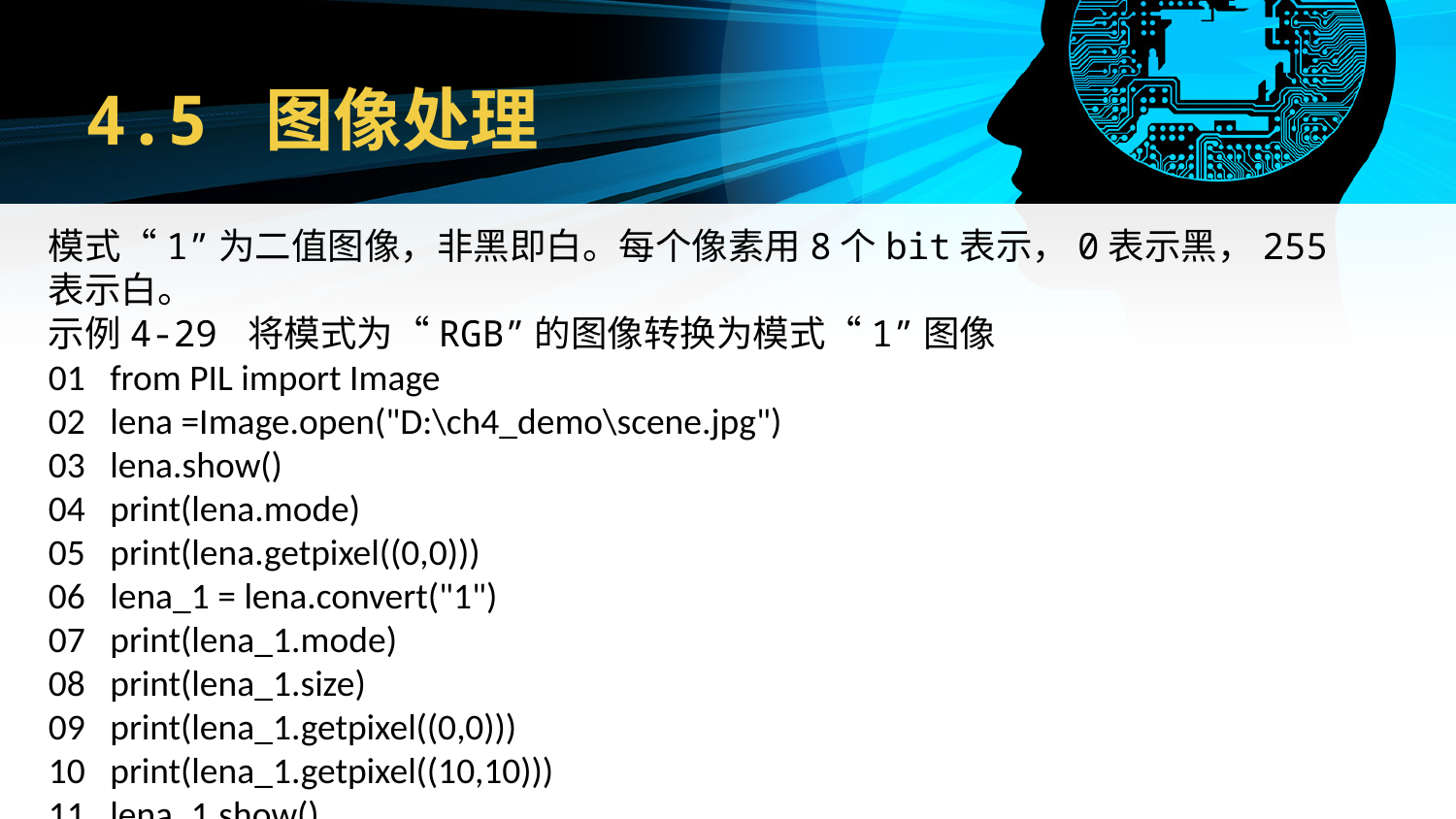

# 4.5 图像处理
模式“1”为二值图像，非黑即白。每个像素用8个bit表示，0表示黑，255表示白。
示例4-29 将模式为“RGB”的图像转换为模式“1”图像
01   from PIL import Image
02   lena =Image.open("D:\ch4_demo\scene.jpg")
03   lena.show()
04   print(lena.mode)
05   print(lena.getpixel((0,0)))
06   lena_1 = lena.convert("1")
07   print(lena_1.mode)
08   print(lena_1.size)
09   print(lena_1.getpixel((0,0)))
10   print(lena_1.getpixel((10,10)))
11   lena_1.show()